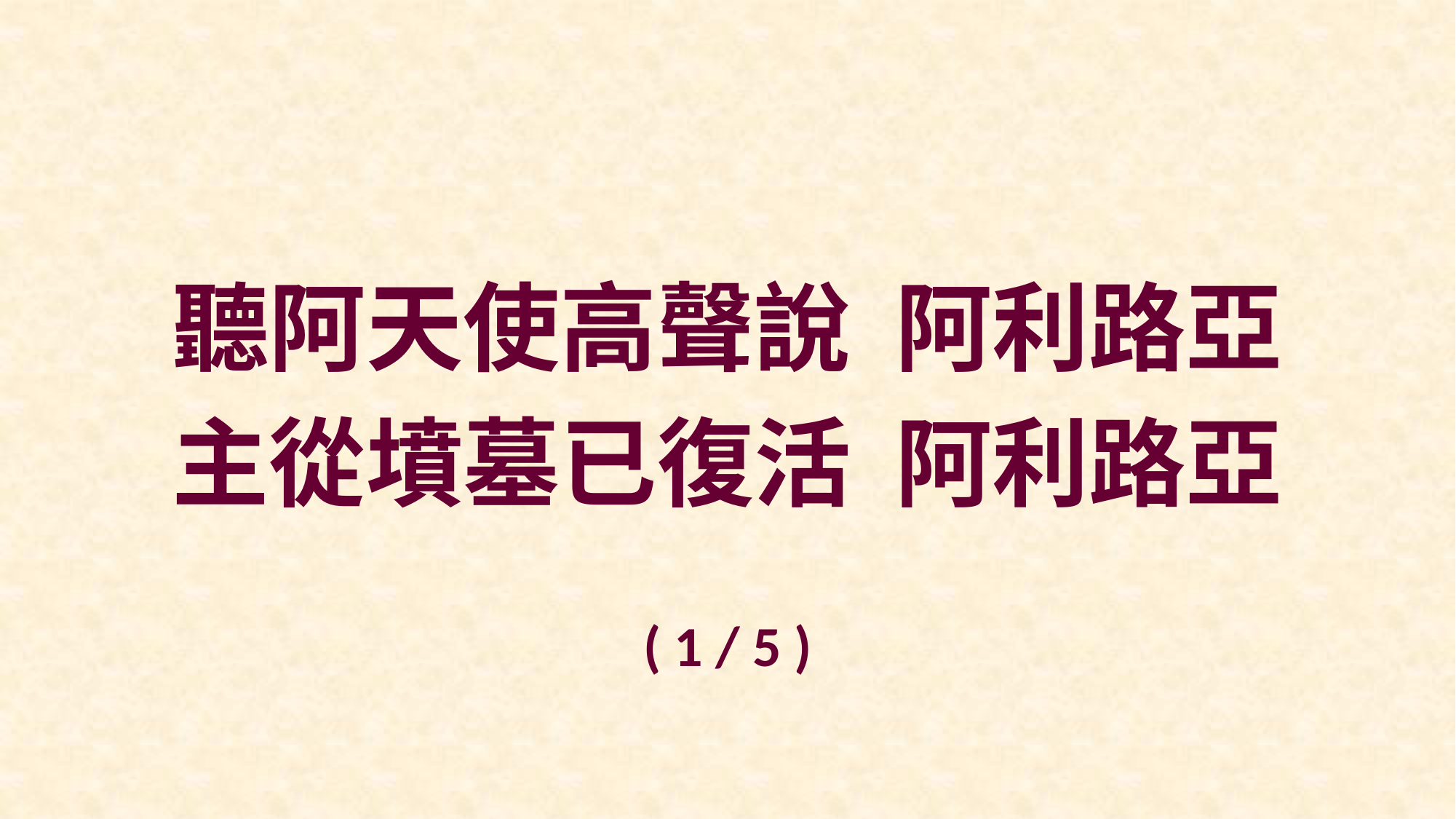

聽阿天使高聲說  阿利路亞
主從墳墓已復活  阿利路亞
( 1 / 5 )